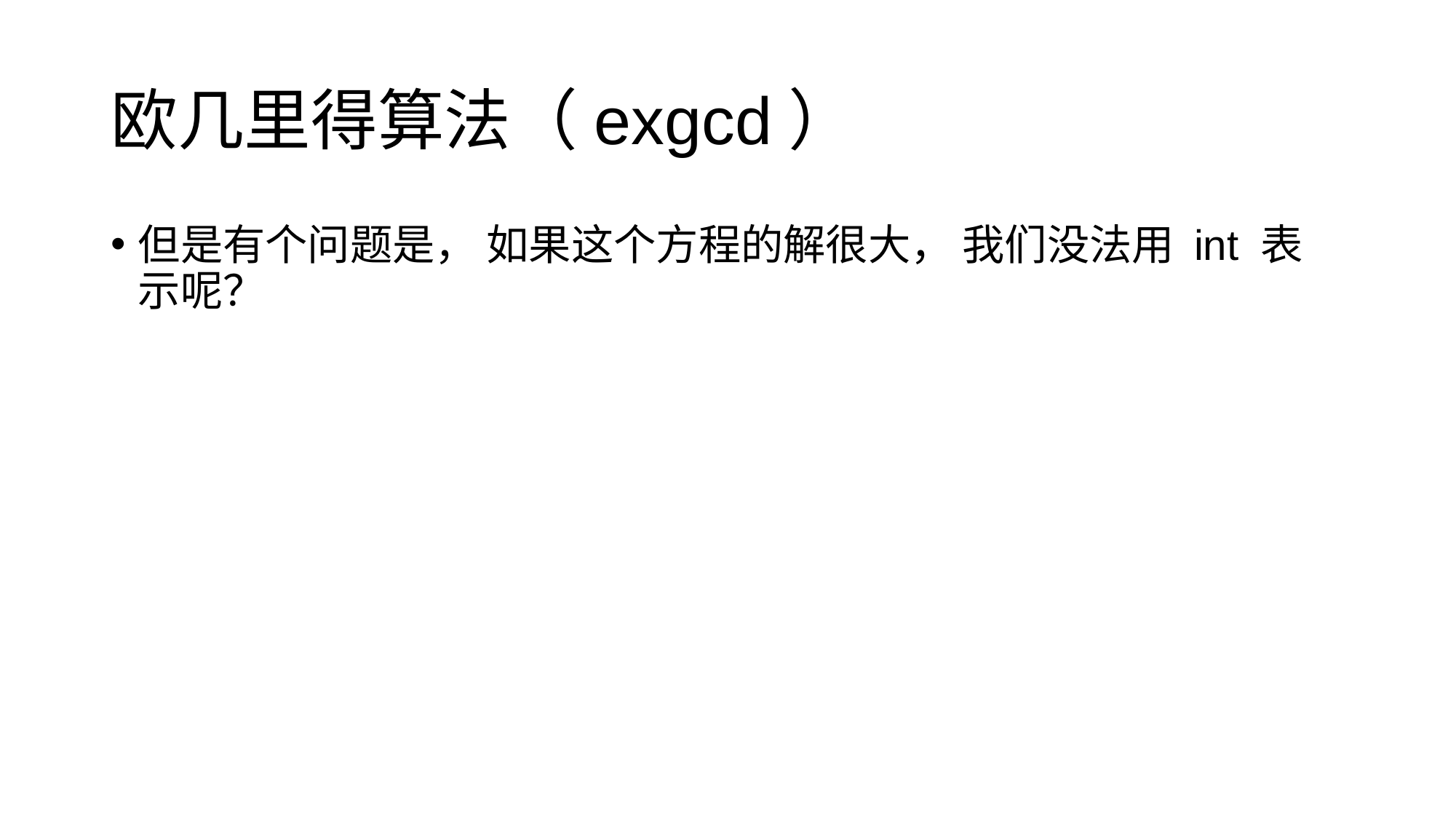

# 欧几里得算法（exgcd）
但是有个问题是， 如果这个方程的解很大， 我们没法用 int 表示呢？